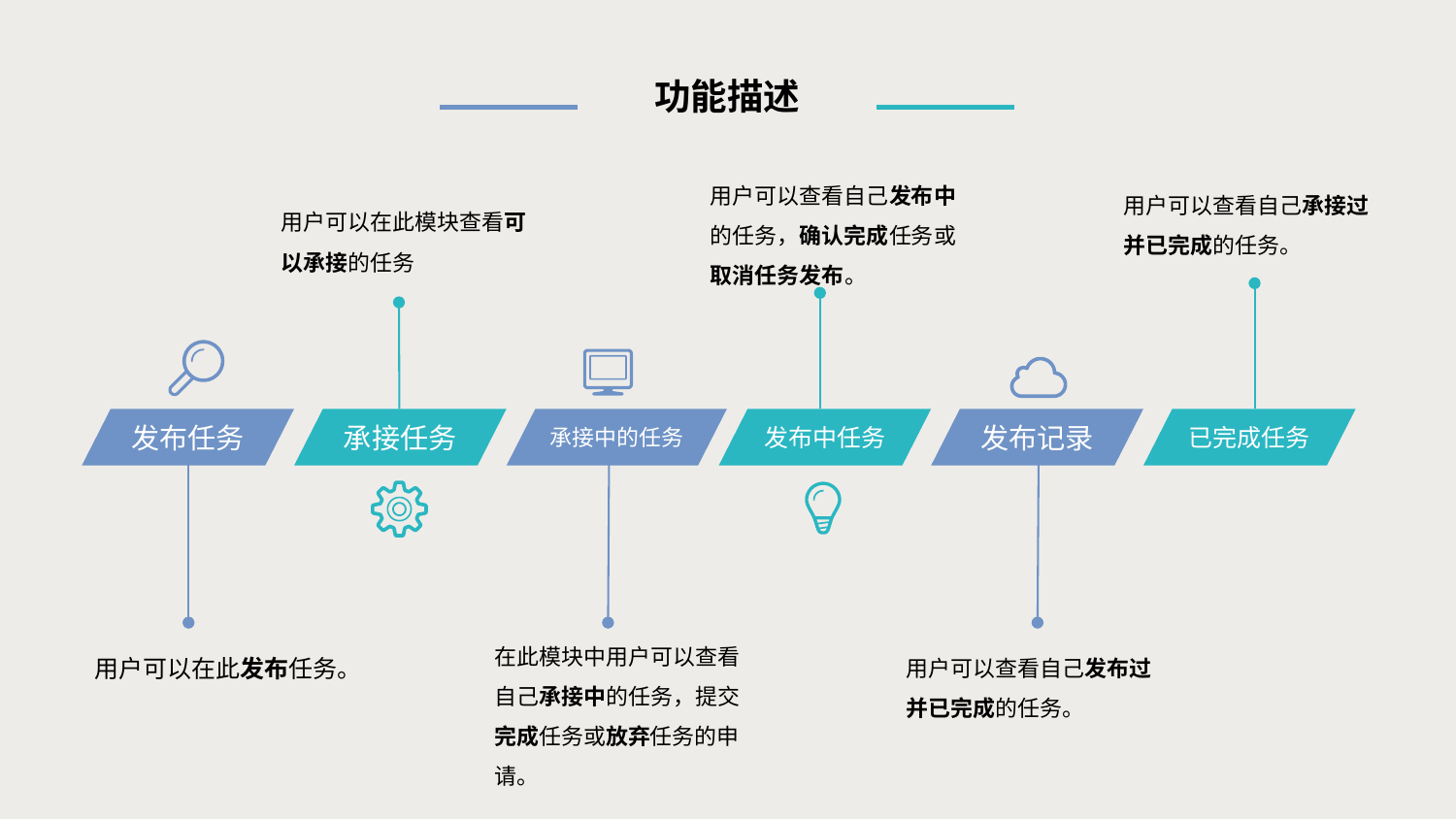

功能描述

用户可以查看自己发布中的任务，确认完成任务或取消任务发布。
用户可以查看自己承接过并已完成的任务。
用户可以在此模块查看可以承接的任务

发布任务
承接任务
承接中的任务
发布中任务
发布记录
已完成任务

在此模块中用户可以查看自己承接中的任务，提交完成任务或放弃任务的申请。
用户可以在此发布任务。
用户可以查看自己发布过并已完成的任务。